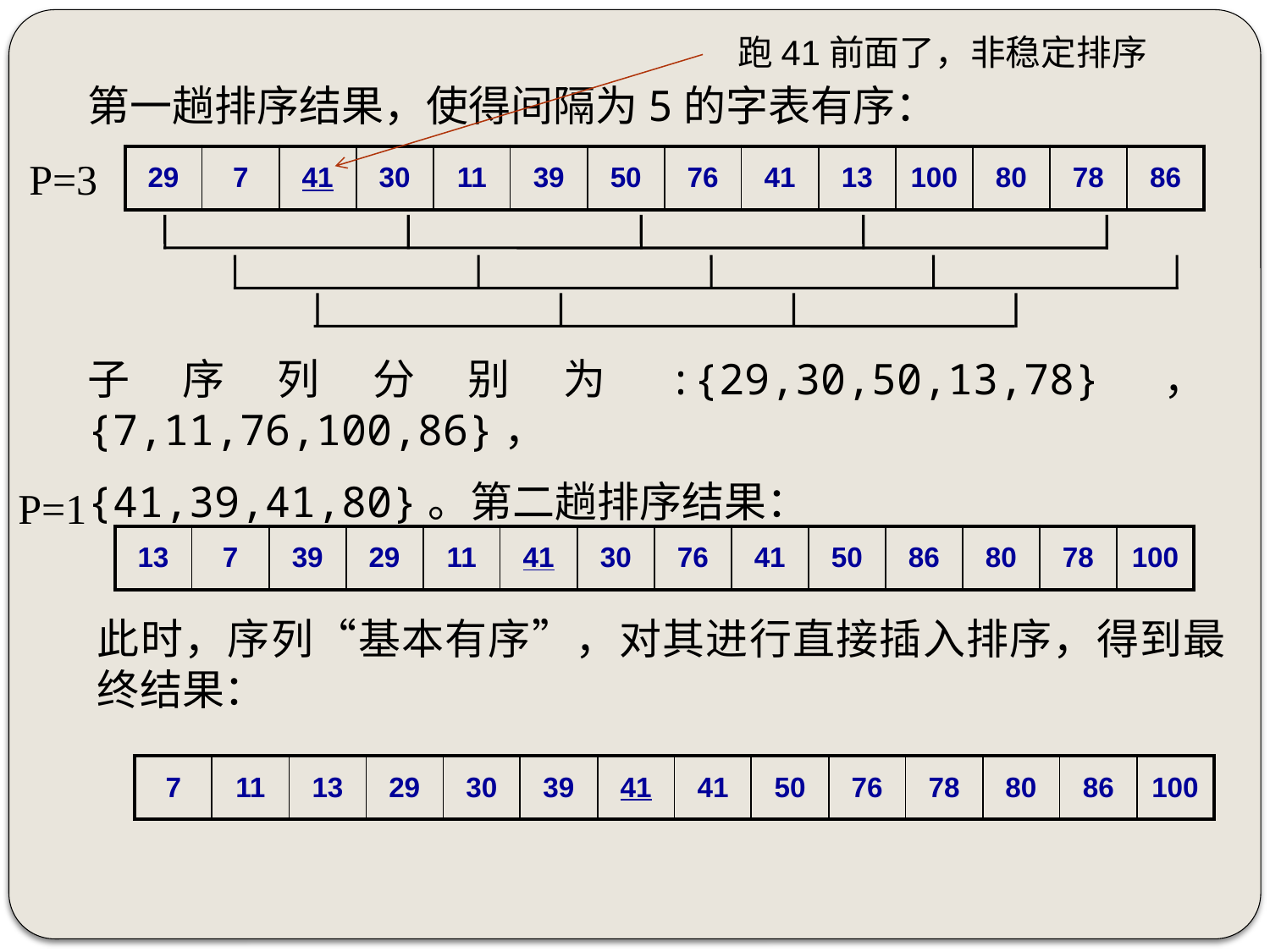

跑41前面了，非稳定排序
第一趟排序结果，使得间隔为5的字表有序：
P=3
| 29 | 7 | 41 | 30 | 11 | 39 | 50 | 76 | 41 | 13 | 100 | 80 | 78 | 86 |
| --- | --- | --- | --- | --- | --- | --- | --- | --- | --- | --- | --- | --- | --- |

子序列分别为:{29,30,50,13,78}，{7,11,76,100,86}，
{41,39,41,80}。第二趟排序结果：
P=1
| 13 | 7 | 39 | 29 | 11 | 41 | 30 | 76 | 41 | 50 | 86 | 80 | 78 | 100 |
| --- | --- | --- | --- | --- | --- | --- | --- | --- | --- | --- | --- | --- | --- |
此时，序列“基本有序”，对其进行直接插入排序，得到最终结果：
| 7 | 11 | 13 | 29 | 30 | 39 | 41 | 41 | 50 | 76 | 78 | 80 | 86 | 100 |
| --- | --- | --- | --- | --- | --- | --- | --- | --- | --- | --- | --- | --- | --- |